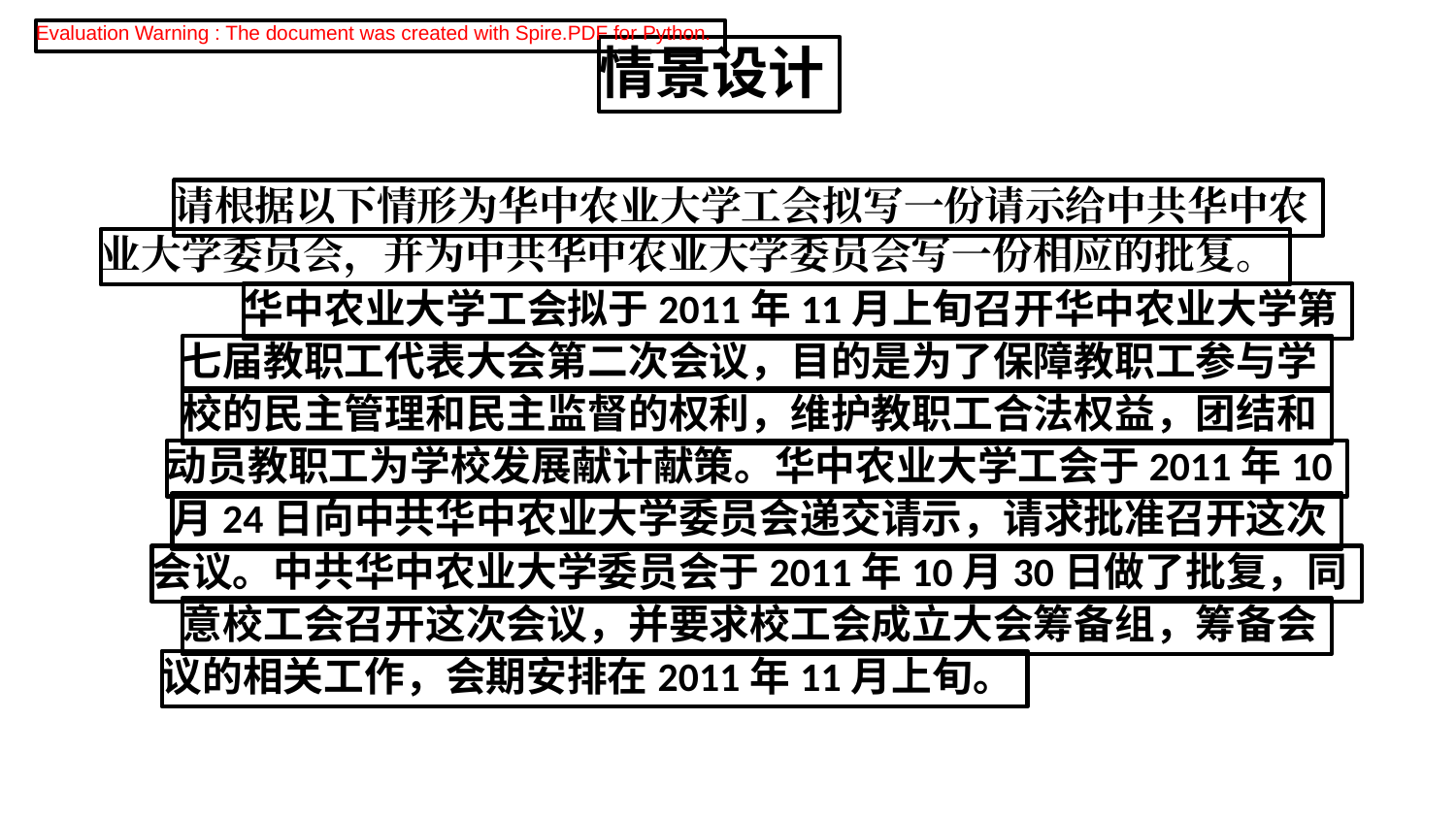

Evaluation Warning : The document was created with Spire.PDF for Python.
情景设计
请根据以下情形为华中农业大学工会拟写一份请示给中共华中农
业大学委员会，并为中共华中农业大学委员会写一份相应的批复。
华中农业大学工会拟于2011年11月上旬召开华中农业大学第
七届教职工代表大会第二次会议，目的是为了保障教职工参与学
校的民主管理和民主监督的权利，维护教职工合法权益，团结和
动员教职工为学校发展献计献策。华中农业大学工会于2011年10
月24日向中共华中农业大学委员会递交请示，请求批准召开这次
会议。中共华中农业大学委员会于2011年10月30日做了批复，同
意校工会召开这次会议，并要求校工会成立大会筹备组，筹备会
议的相关工作，会期安排在2011年11月上旬。